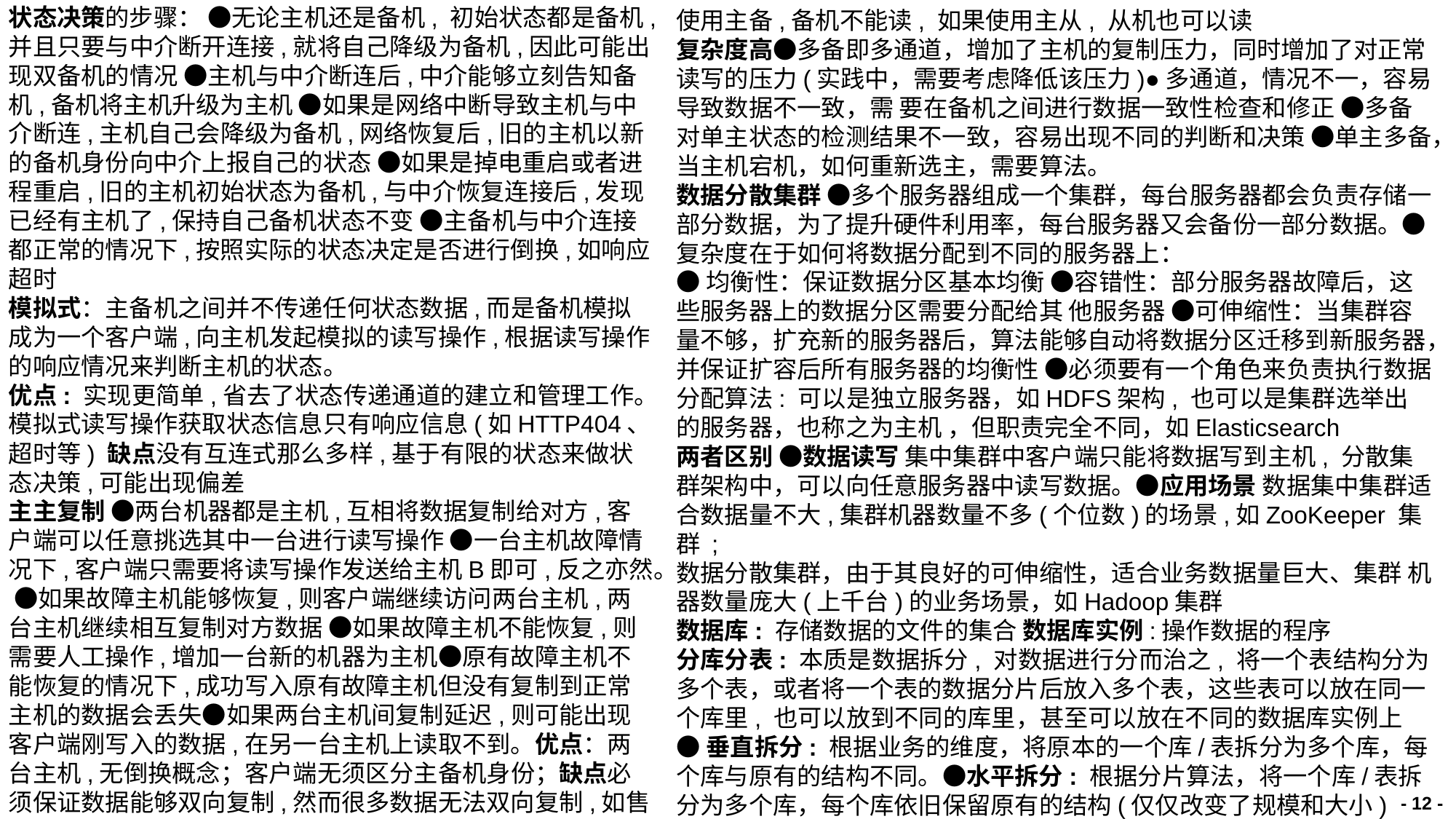

使用主备,备机不能读, 如果使用主从, 从机也可以读
复杂度高●多备即多通道，增加了主机的复制压力，同时增加了对正常读写的压力(实践中，需要考虑降低该压力)●多通道，情况不一，容易导致数据不一致，需 要在备机之间进行数据一致性检查和修正 ●多备对单主状态的检测结果不一致，容易出现不同的判断和决策 ●单主多备，当主机宕机，如何重新选主，需要算法。
数据分散集群 ●多个服务器组成一个集群，每台服务器都会负责存储一部分数据，为了提升硬件利用率，每台服务器又会备份一部分数据。●复杂度在于如何将数据分配到不同的服务器上：
●均衡性：保证数据分区基本均衡 ●容错性：部分服务器故障后，这些服务器上的数据分区需要分配给其 他服务器 ●可伸缩性：当集群容量不够，扩充新的服务器后，算法能够自动将数据分区迁移到新服务器，并保证扩容后所有服务器的均衡性 ●必须要有一个角色来负责执行数据分配算法: 可以是独立服务器，如HDFS架构, 也可以是集群选举出的服务器，也称之为主机 ，但职责完全不同，如Elasticsearch
两者区别 ●数据读写 集中集群中客户端只能将数据写到主机, 分散集群架构中，可以向任意服务器中读写数据。●应用场景 数据集中集群适合数据量不大,集群机器数量不多(个位数)的场景,如ZooKeeper 集群 ;
数据分散集群，由于其良好的可伸缩性，适合业务数据量巨大、集群 机器数量庞大(上千台)的业务场景，如Hadoop集群
数据库: 存储数据的文件的集合 数据库实例:操作数据的程序
分库分表: 本质是数据拆分, 对数据进行分而治之, 将一个表结构分为多个表，或者将一个表的数据分片后放入多个表，这些表可以放在同一个库里, 也可以放到不同的库里，甚至可以放在不同的数据库实例上
●垂直拆分: 根据业务的维度，将原本的一个库/表拆分为多个库，每个库与原有的结构不同。●水平拆分: 根据分片算法，将一个库/表拆分为多个库，每个库依旧保留原有的结构(仅仅改变了规模和大小)
状态决策的步骤： ●无论主机还是备机, 初始状态都是备机,并且只要与中介断开连接,就将自己降级为备机,因此可能出现双备机的情况 ●主机与中介断连后,中介能够立刻告知备机,备机将主机升级为主机 ●如果是网络中断导致主机与中介断连,主机自己会降级为备机,网络恢复后,旧的主机以新的备机身份向中介上报自己的状态 ●如果是掉电重启或者进程重启,旧的主机初始状态为备机,与中介恢复连接后,发现已经有主机了,保持自己备机状态不变 ●主备机与中介连接都正常的情况下,按照实际的状态决定是否进行倒换,如响应超时
模拟式：主备机之间并不传递任何状态数据,而是备机模拟成为一个客户端,向主机发起模拟的读写操作,根据读写操作的响应情况来判断主机的状态。
优点: 实现更简单,省去了状态传递通道的建立和管理工作。模拟式读写操作获取状态信息只有响应信息(如HTTP404、超时等) 缺点没有互连式那么多样,基于有限的状态来做状态决策,可能出现偏差
主主复制 ●两台机器都是主机,互相将数据复制给对方,客户端可以任意挑选其中一台进行读写操作 ●一台主机故障情况下,客户端只需要将读写操作发送给主机B即可,反之亦然。 ●如果故障主机能够恢复,则客户端继续访问两台主机,两台主机继续相互复制对方数据 ●如果故障主机不能恢复,则需要人工操作,增加一台新的机器为主机●原有故障主机不能恢复的情况下,成功写入原有故障主机但没有复制到正常主机的数据会丢失●如果两台主机间复制延迟,则可能出现客户端刚写入的数据,在另一台主机上读取不到。优点：两台主机,无倒换概念；客户端无须区分主备机身份；缺点必须保证数据能够双向复制,然而很多数据无法双向复制,如售票
数据集中集群: ●即一主多备/从, 写操作只能发给主机, 如果